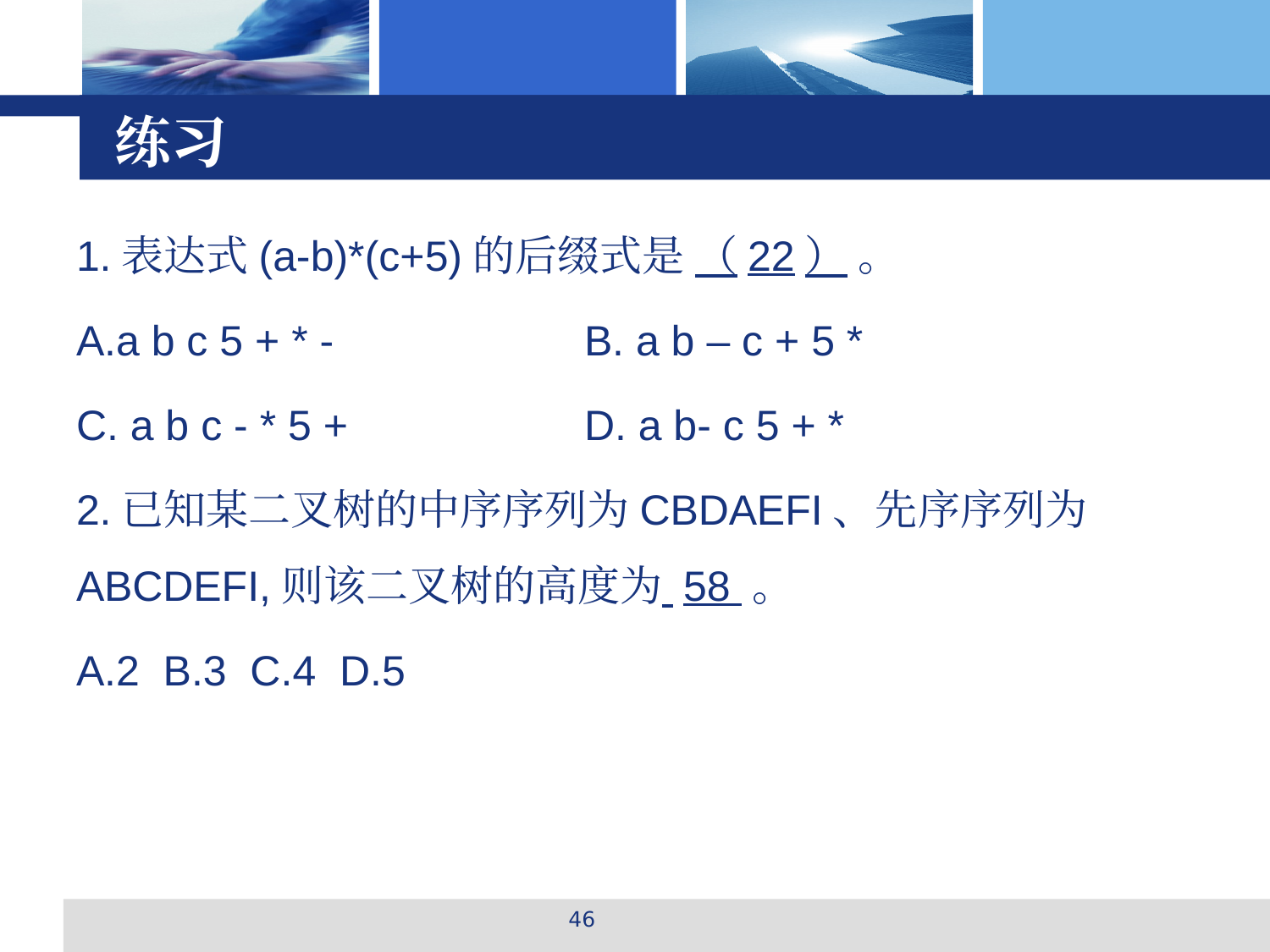

# 练习
1.表达式(a-b)*(c+5)的后缀式是 （22） 。
A.a b c 5 + * -        		B. a b – c + 5 *
C. a b c - * 5 +     		D. a b- c 5 + *
2.已知某二叉树的中序序列为CBDAEFI、先序序列为ABCDEFI,则该二叉树的高度为 58 。
A.2  B.3  C.4  D.5

46